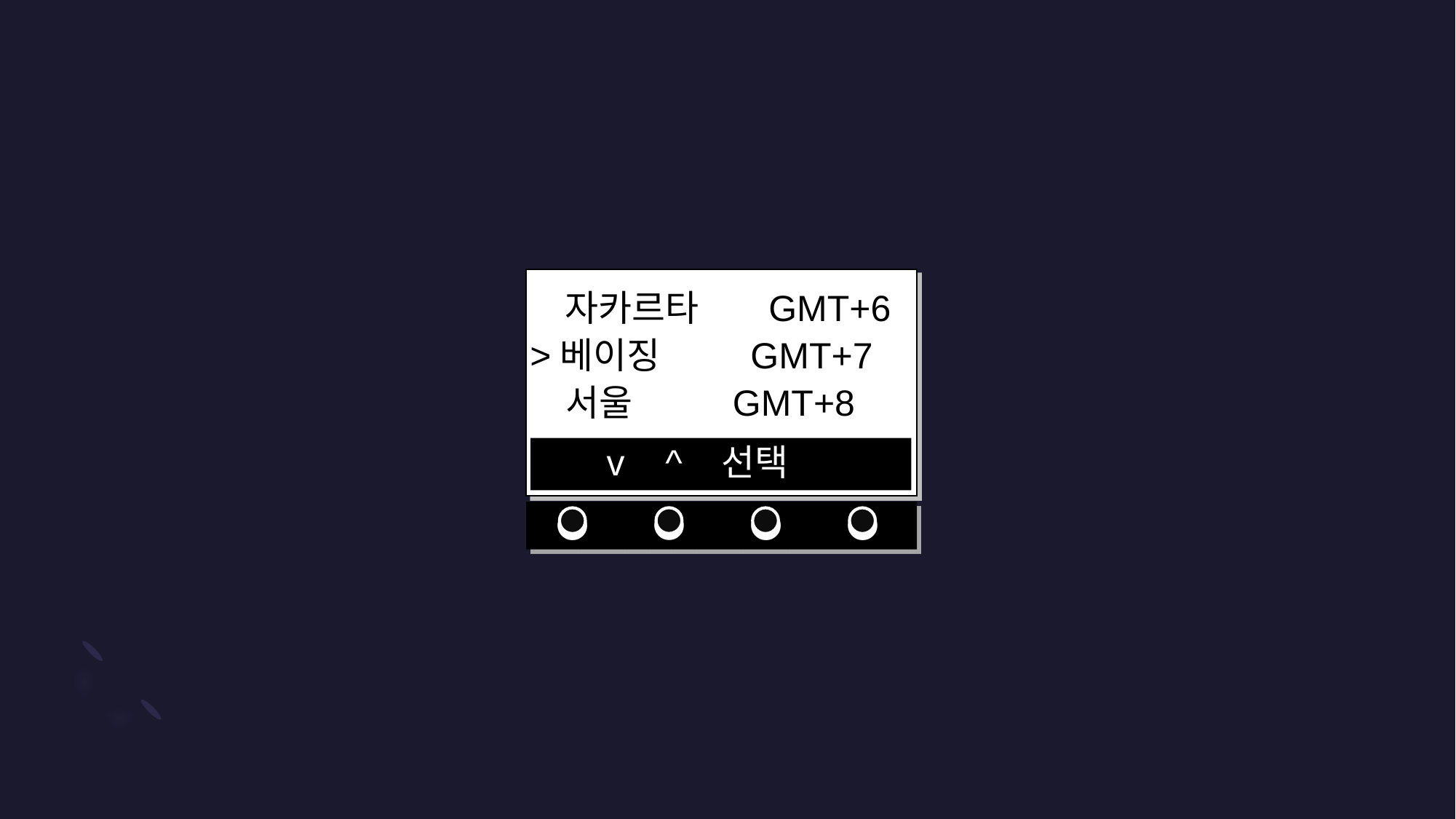

자카르타     .GMT+6
 >베이징       .GMT+7
 서울         GMT+8
       v    ^   선택